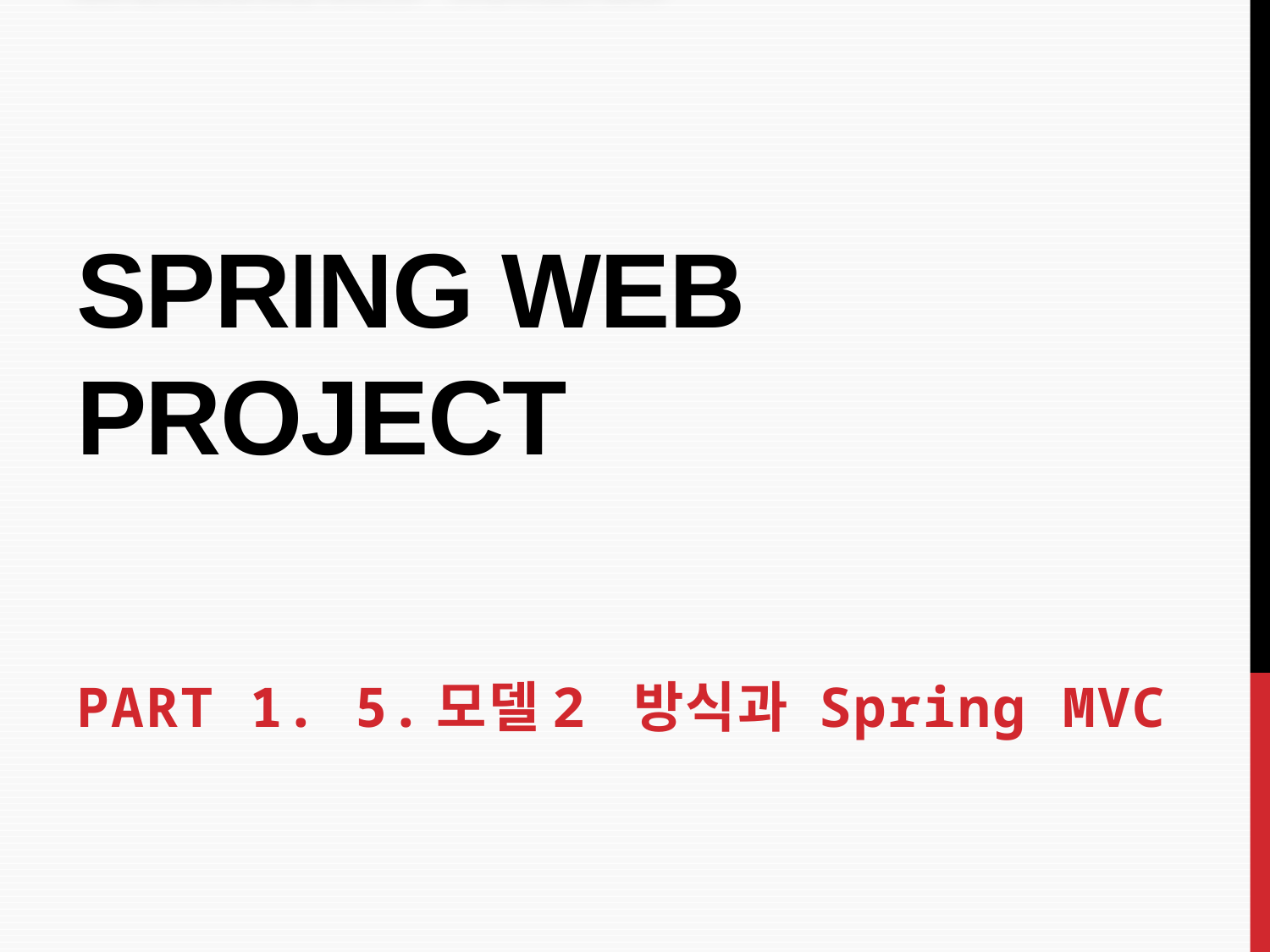

# Spring Web Project
PART 1. 5.모델2 방식과 Spring MVC